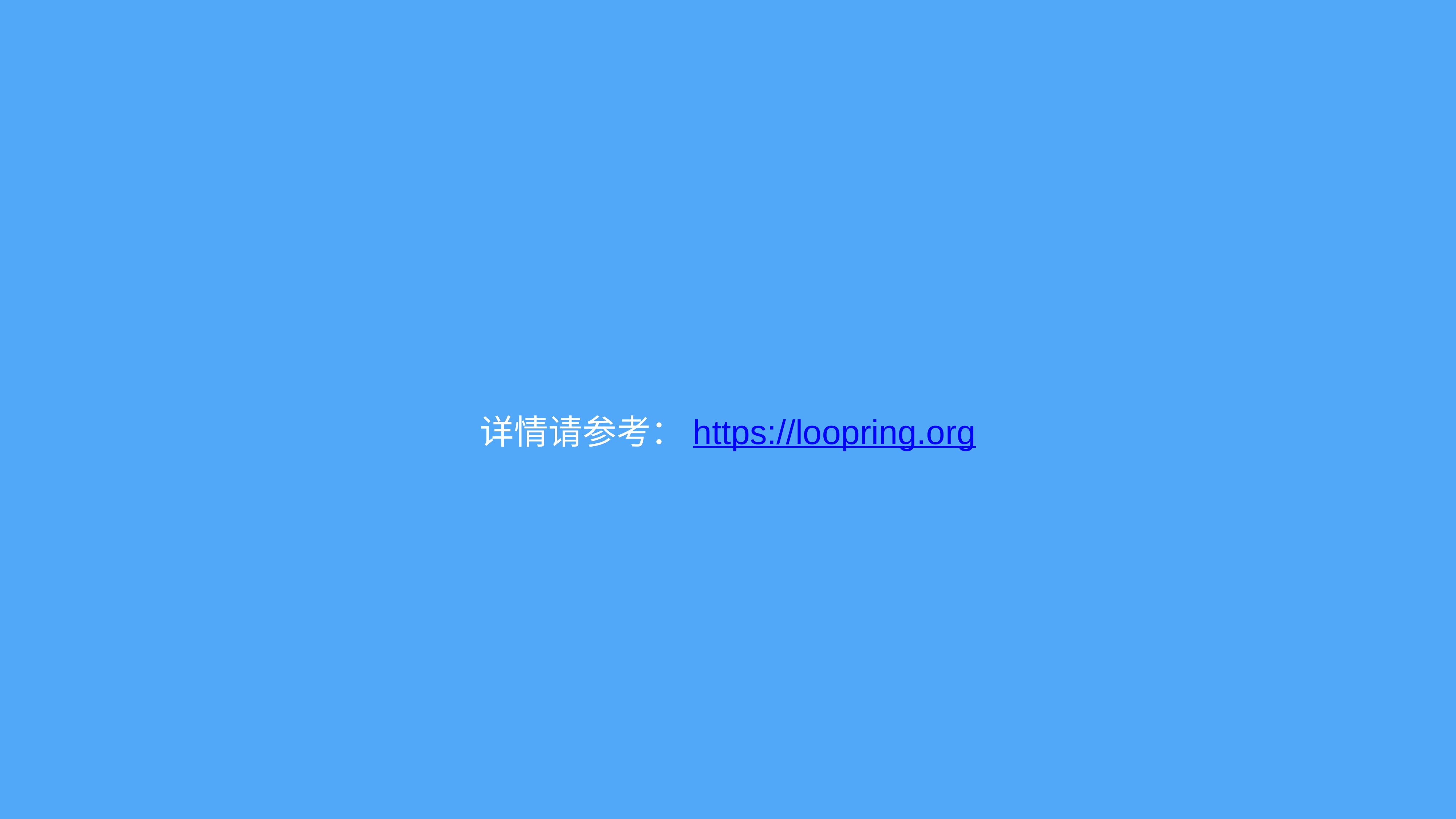

$5B
详情请参考：https://loopring.org
24-Hour Trade Volume
on Global Exchanges